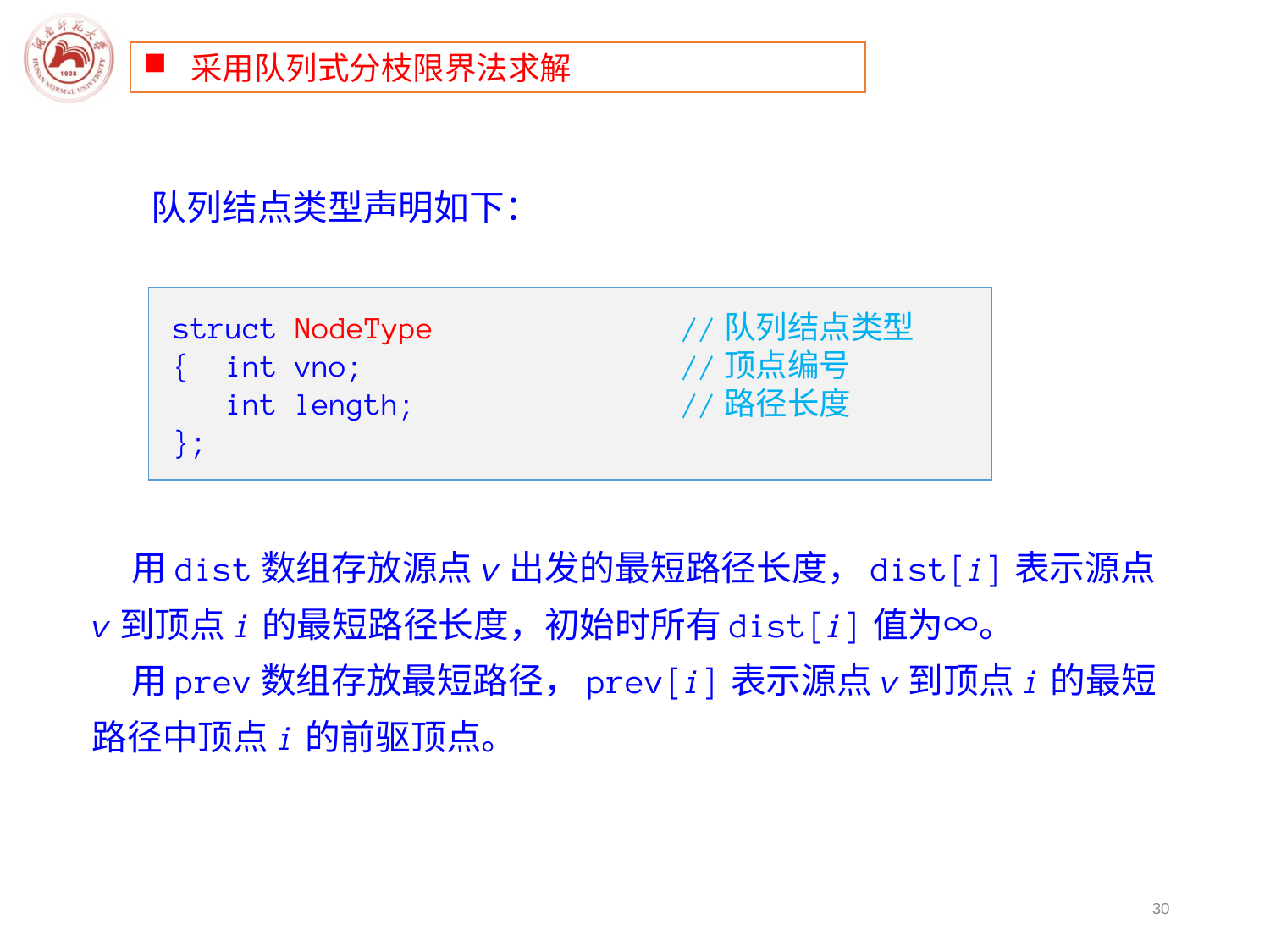

采用队列式分枝限界法求解
队列结点类型声明如下：
struct NodeType		//队列结点类型
{  int vno;			//顶点编号
   int length;			//路径长度
};
    用dist数组存放源点v出发的最短路径长度，dist[i]表示源点v到顶点i的最短路径长度，初始时所有dist[i]值为∞。
    用prev数组存放最短路径，prev[i]表示源点v到顶点i的最短路径中顶点i的前驱顶点。
30